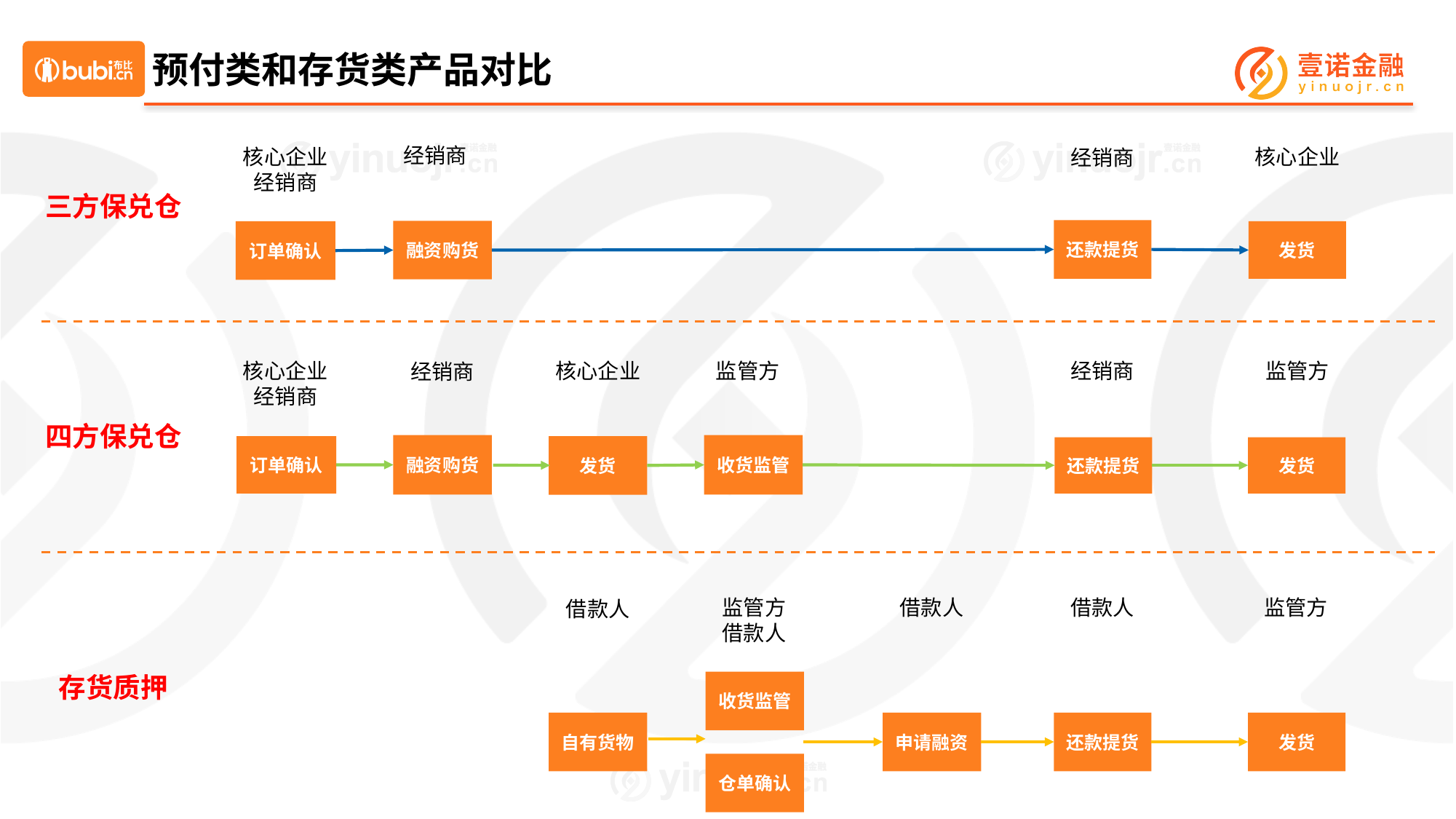

# 预付类和存货类产品对比
经销商
核心企业
经销商
核心企业
经销商
三方保兑仓
还款提货
融资购货
订单确认
发货
核心企业
经销商
监管方
监管方
经销商
核心企业
经销商
四方保兑仓
融资购货
收货监管
订单确认
发货
发货
还款提货
监管方
借款人
借款人
监管方
借款人
借款人
存货质押
收货监管
自有货物
申请融资
还款提货
发货
仓单确认